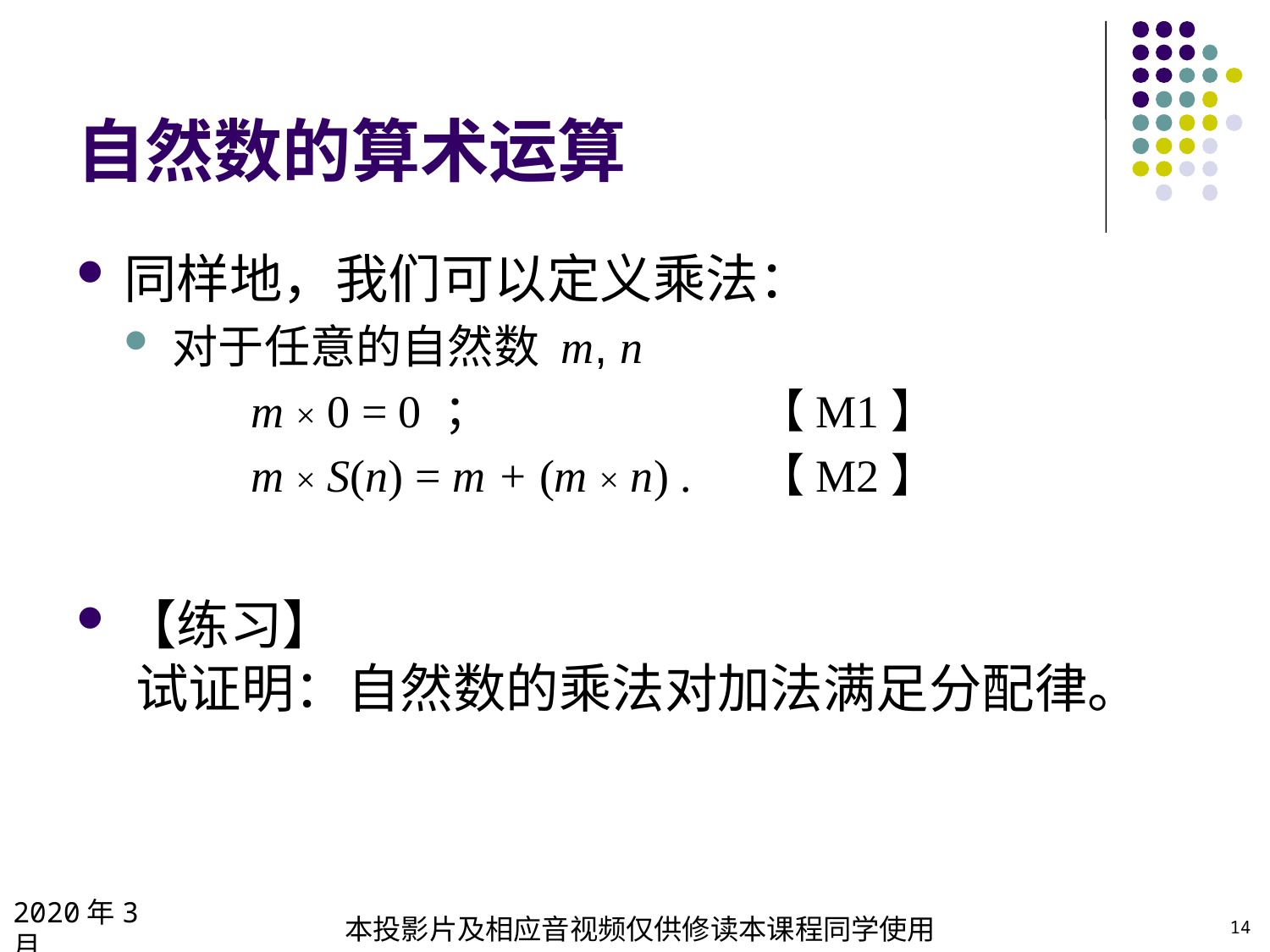

# 自然数的算术运算
同样地，我们可以定义乘法：
对于任意的自然数 m, n
	m × 0 = 0 ；			【M1】
	m × S(n) = m + (m × n) .	【M2】

【练习】
 试证明：自然数的乘法对加法满足分配律。

2020年3月
本投影片及相应音视频仅供修读本课程同学使用
14